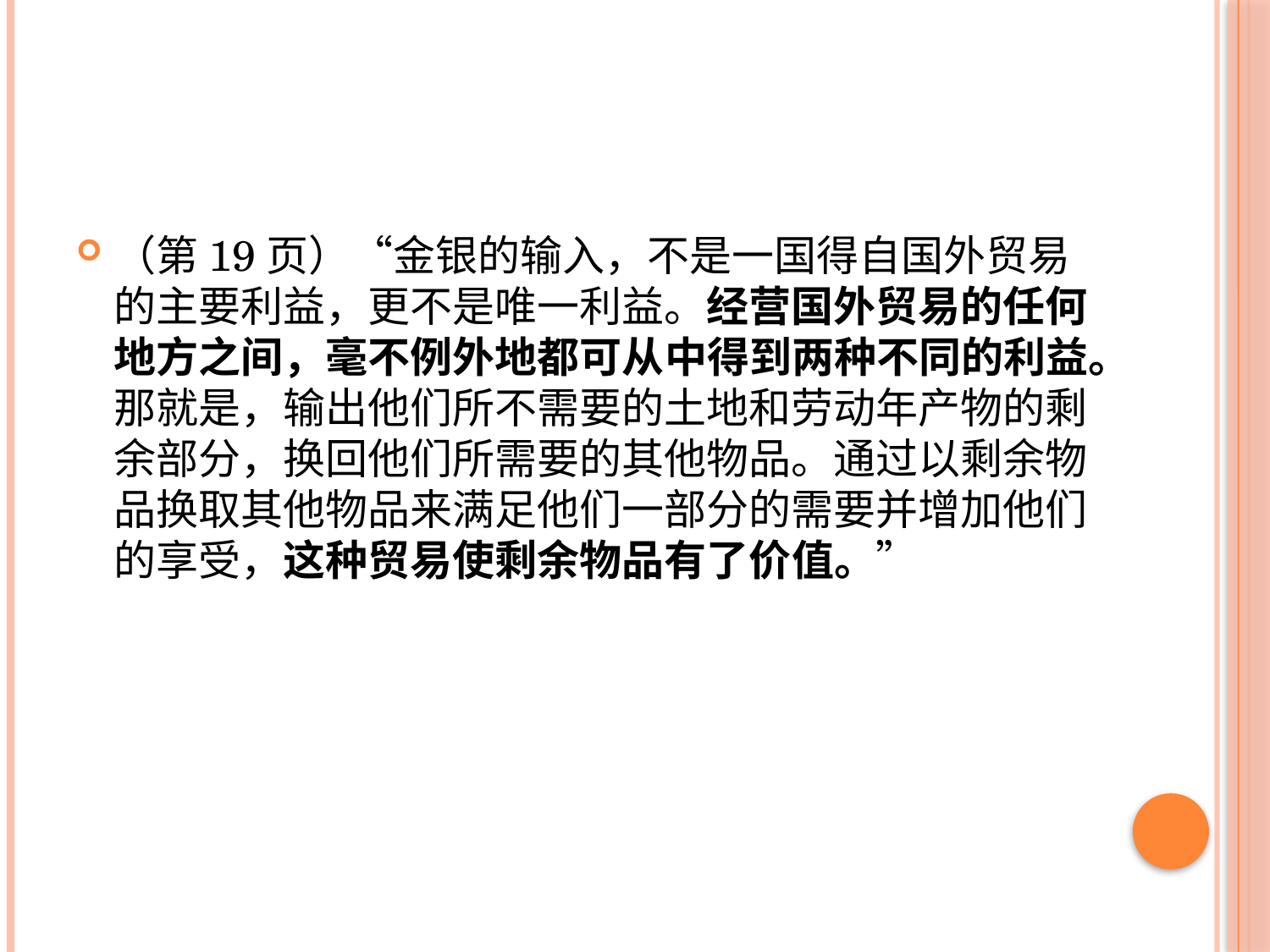

#
（第19页）“金银的输入，不是一国得自国外贸易的主要利益，更不是唯一利益。经营国外贸易的任何地方之间，毫不例外地都可从中得到两种不同的利益。那就是，输出他们所不需要的土地和劳动年产物的剩余部分，换回他们所需要的其他物品。通过以剩余物品换取其他物品来满足他们一部分的需要并增加他们的享受，这种贸易使剩余物品有了价值。”